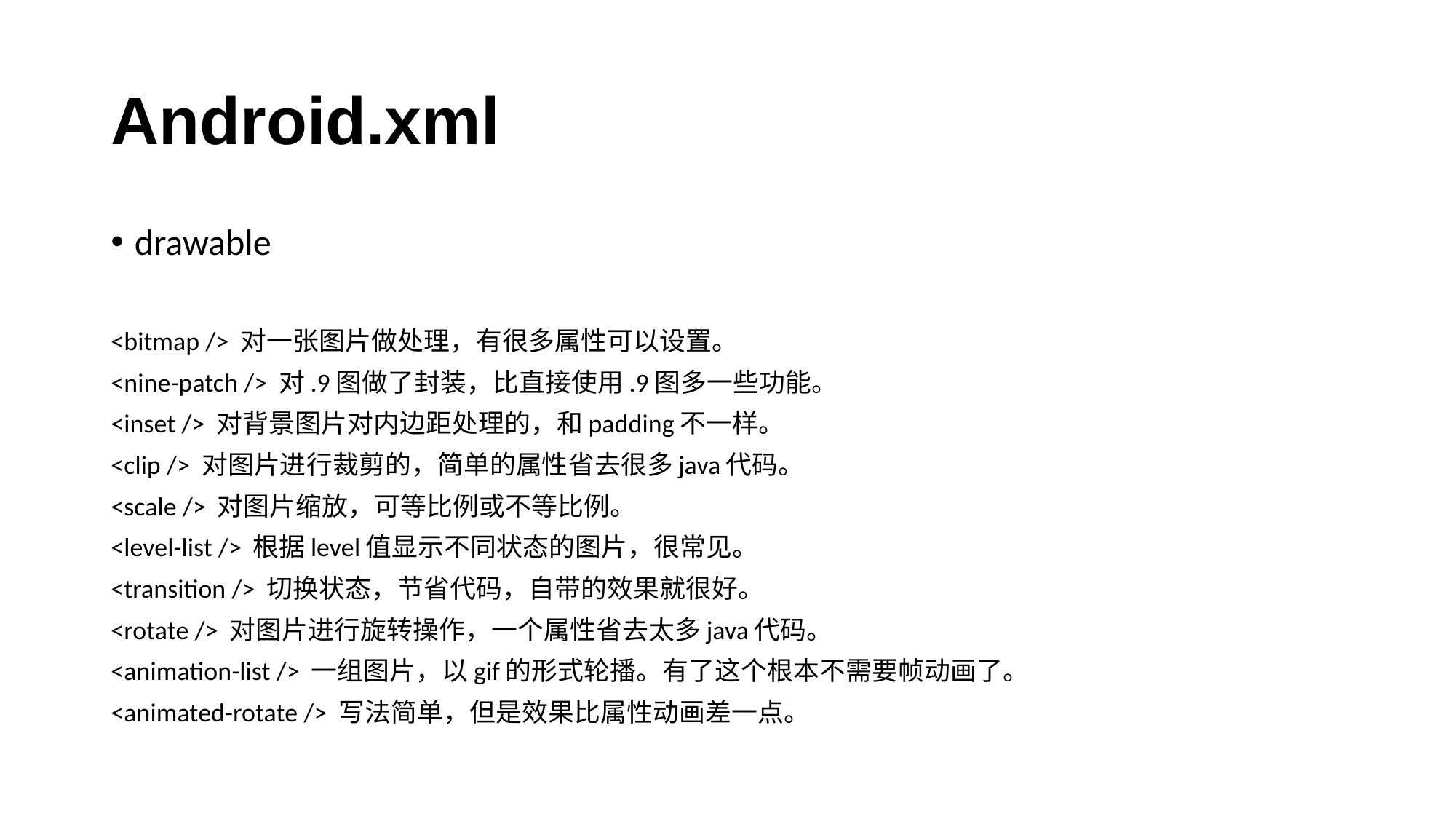

# Android.xml
drawable

<bitmap /> 对一张图片做处理，有很多属性可以设置。
<nine-patch /> 对.9图做了封装，比直接使用.9图多一些功能。
<inset /> 对背景图片对内边距处理的，和padding不一样。
<clip /> 对图片进行裁剪的，简单的属性省去很多java代码。
<scale /> 对图片缩放，可等比例或不等比例。
<level-list /> 根据level值显示不同状态的图片，很常见。
<transition /> 切换状态，节省代码，自带的效果就很好。
<rotate /> 对图片进行旋转操作，一个属性省去太多java代码。
<animation-list /> 一组图片，以gif的形式轮播。有了这个根本不需要帧动画了。
<animated-rotate /> 写法简单，但是效果比属性动画差一点。